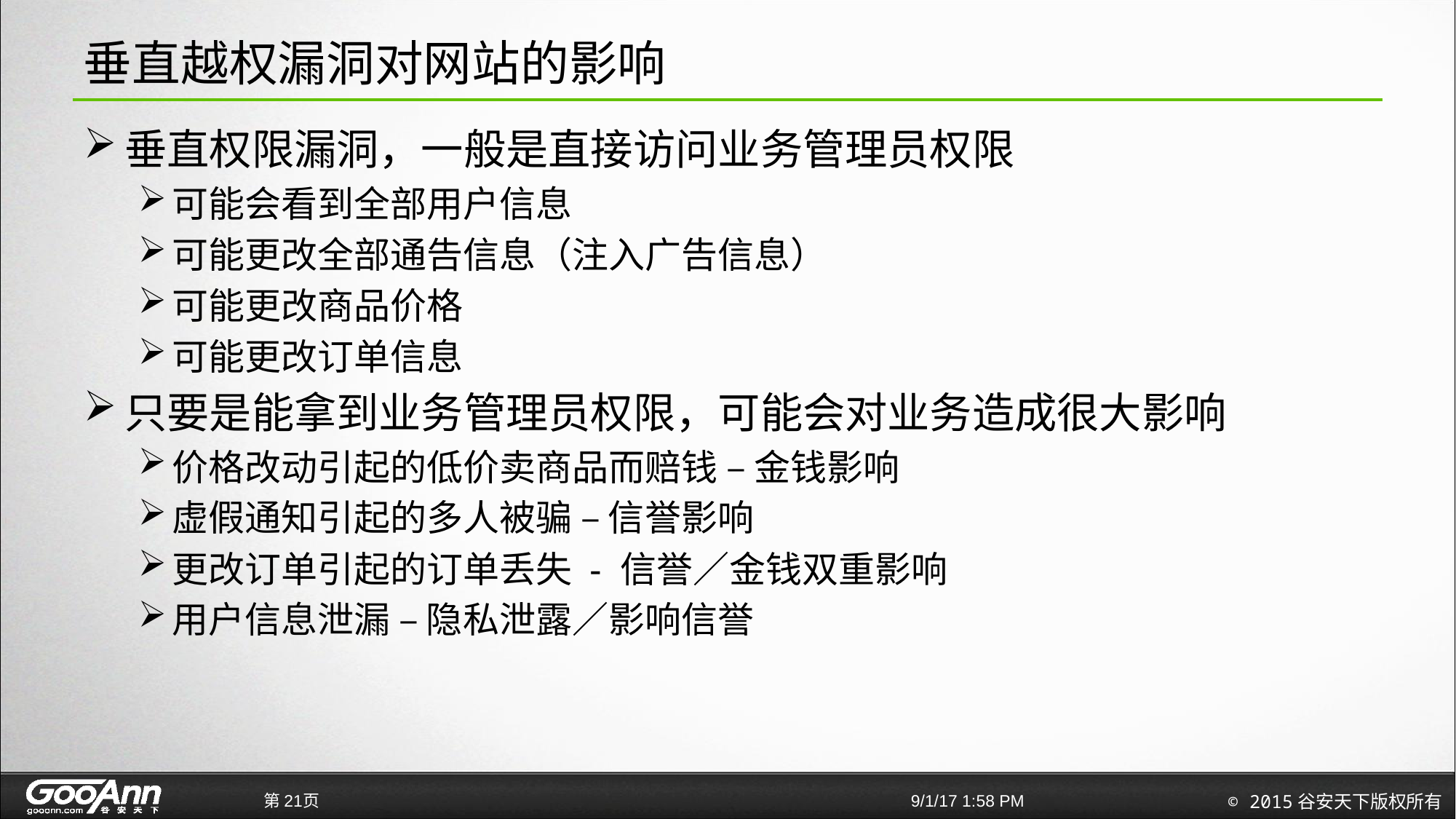

# 垂直越权漏洞对网站的影响
垂直权限漏洞，一般是直接访问业务管理员权限
可能会看到全部用户信息
可能更改全部通告信息（注入广告信息）
可能更改商品价格
可能更改订单信息
只要是能拿到业务管理员权限，可能会对业务造成很大影响
价格改动引起的低价卖商品而赔钱 – 金钱影响
虚假通知引起的多人被骗 – 信誉影响
更改订单引起的订单丢失 - 信誉／金钱双重影响
用户信息泄漏 – 隐私泄露／影响信誉